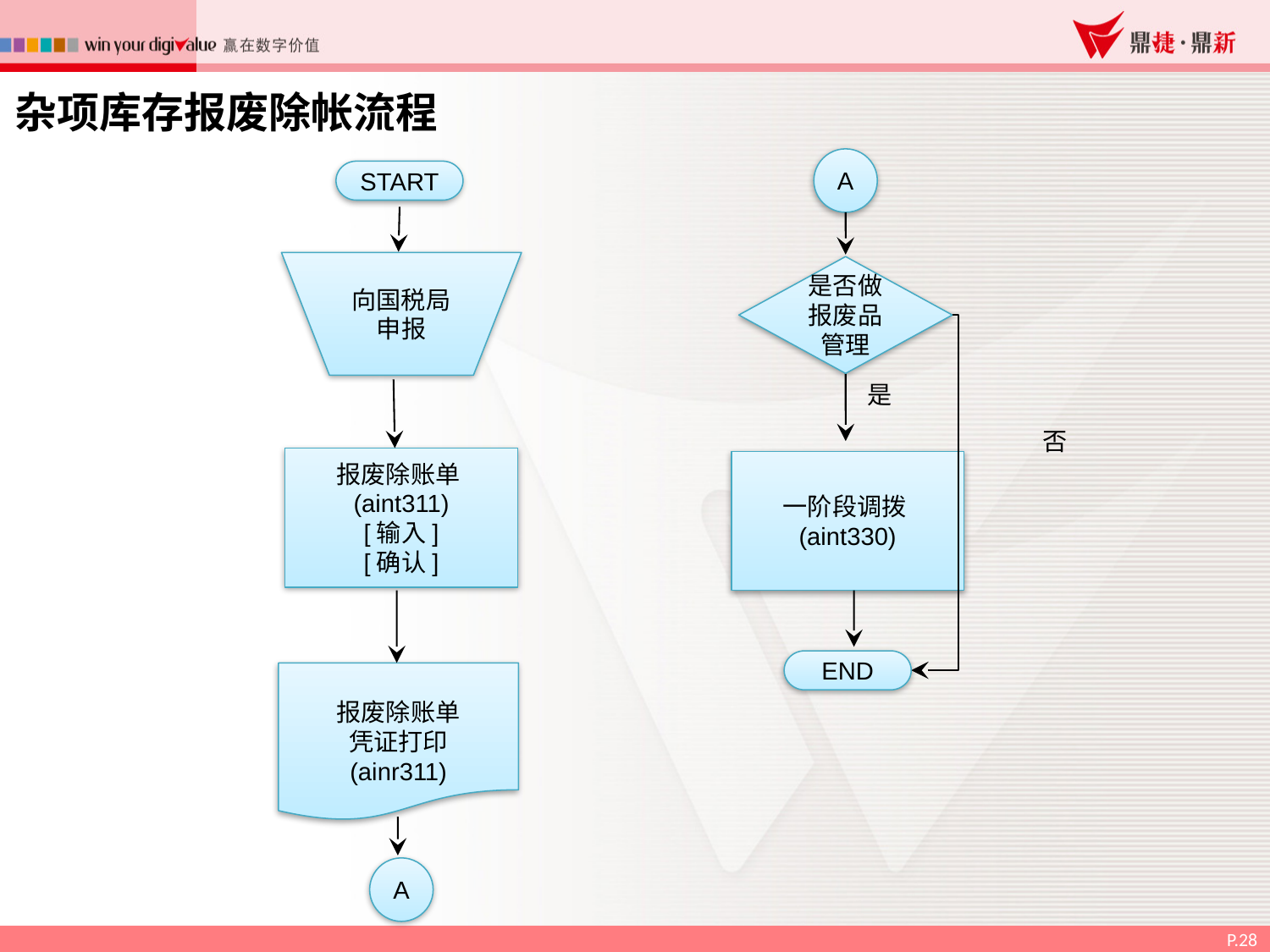

杂项库存报废除帐流程
A
START

向国税局申报
是否做报废品管理

是

否
报废除账单(aint311)
[输入]
[确认]
一阶段调拨(aint330)

END

报废除账单
凭证打印
(ainr311)

A